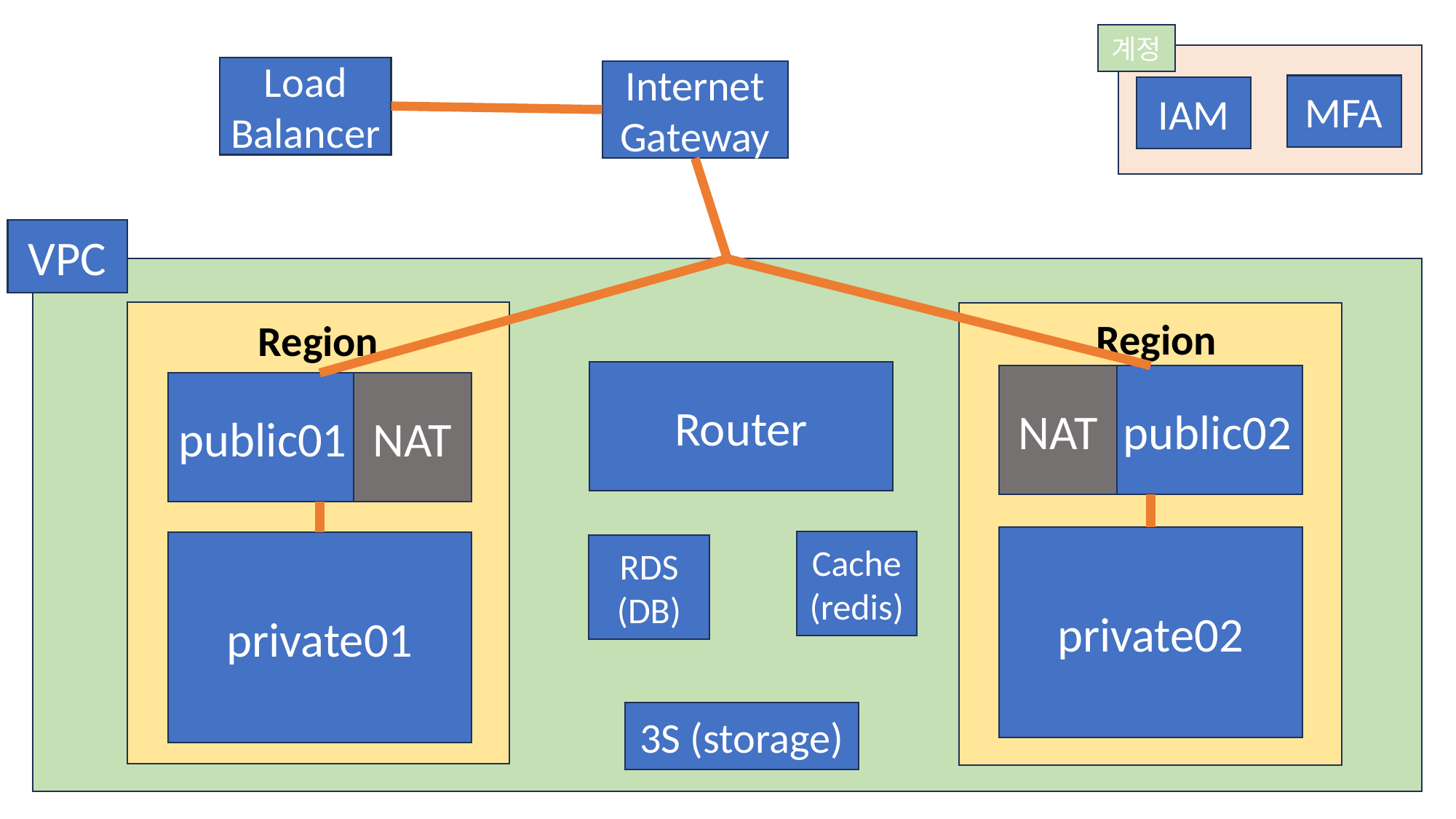

계정

Load
Balancer
Internet
Gateway
MFA
IAM
VPC

Region
public01
NAT
private01

Region
public02
NAT
private02
Router
Cache
(redis)
RDS
(DB)
3S (storage)